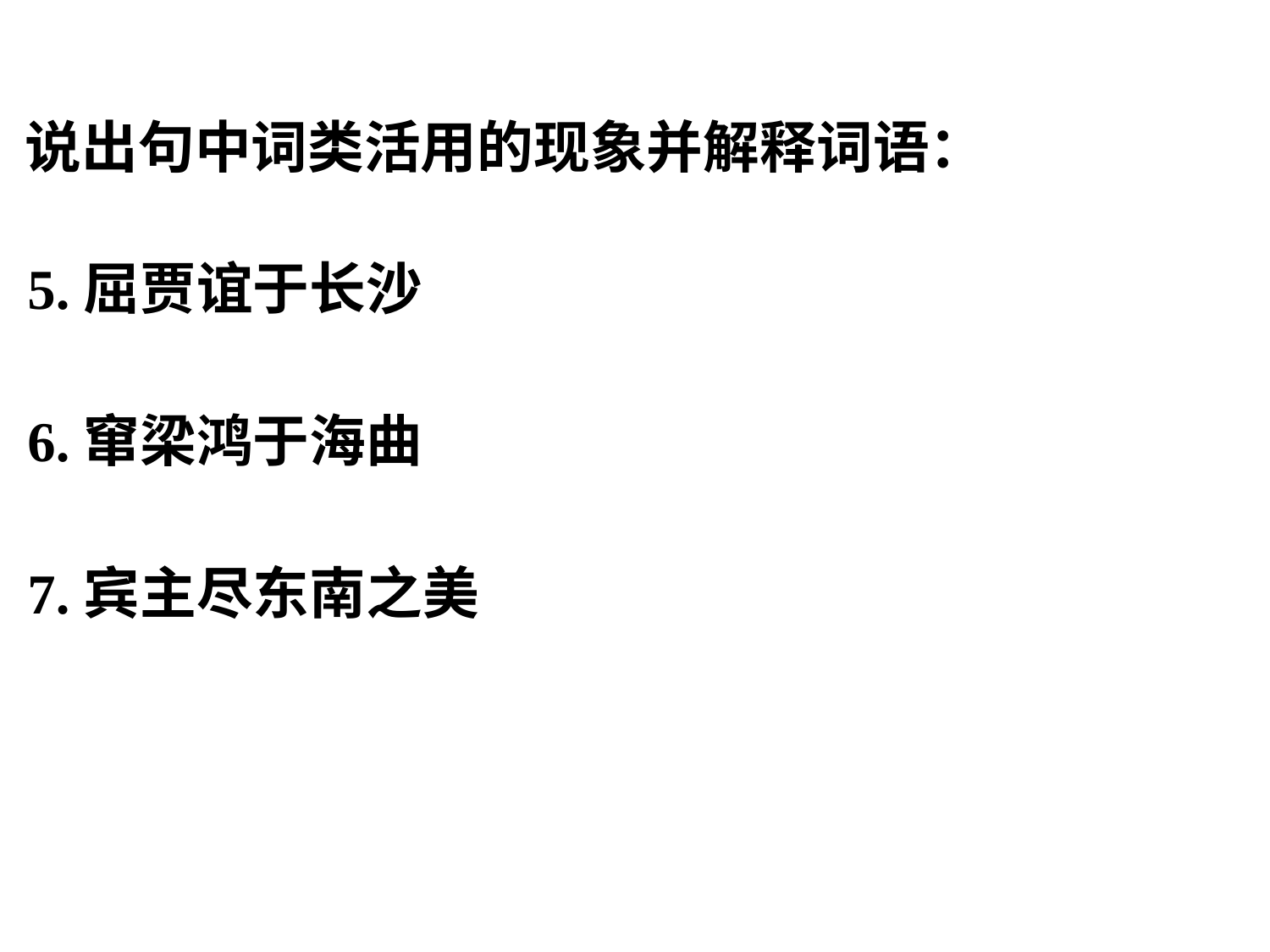

说出句中词类活用的现象并解释词语：
5.屈贾谊于长沙
6.窜梁鸿于海曲
7.宾主尽东南之美